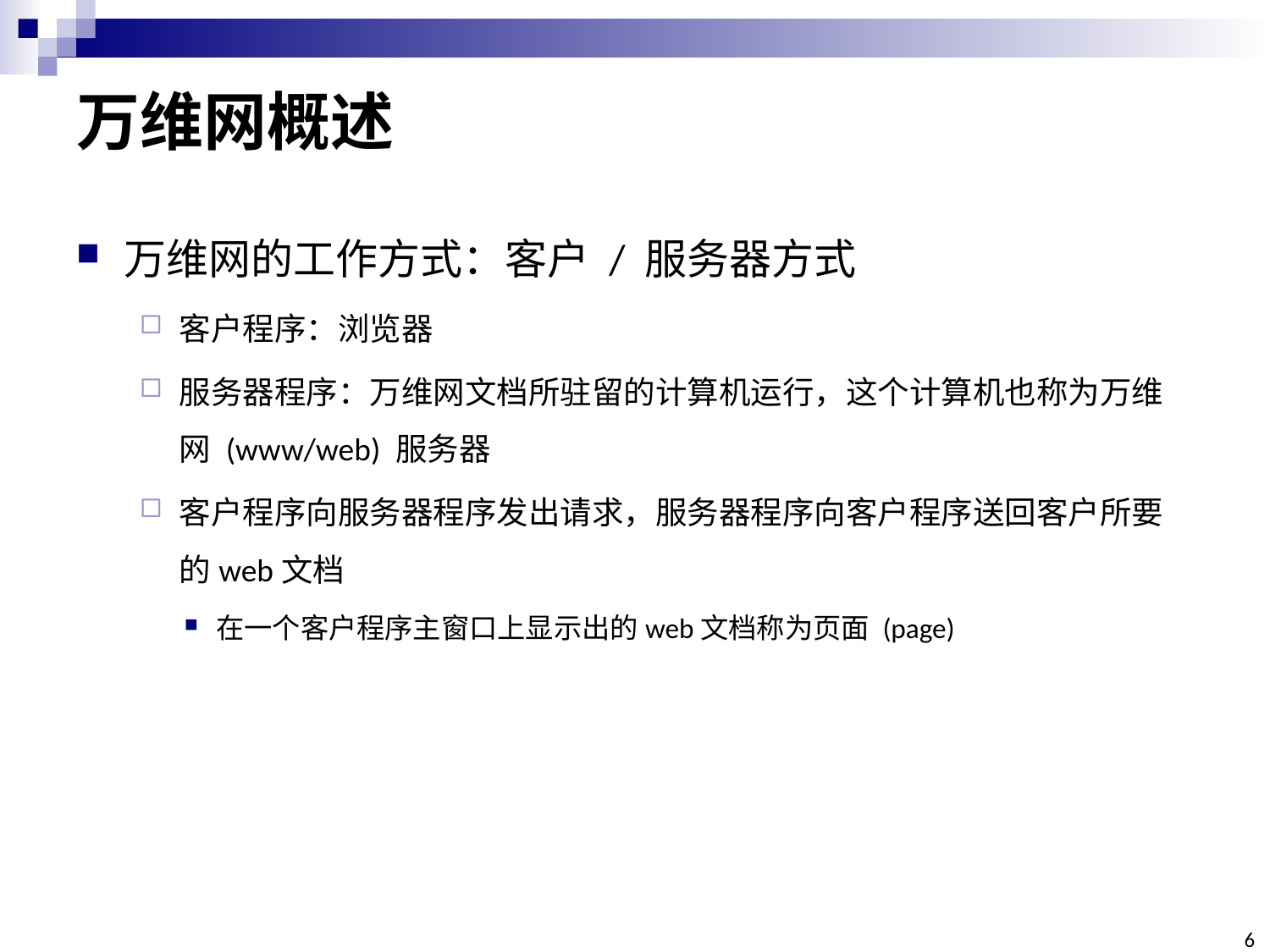

# 万维网概述
万维网的工作方式：客户 / 服务器方式
客户程序：浏览器
服务器程序：万维网文档所驻留的计算机运行，这个计算机也称为万维网 (www/web) 服务器
客户程序向服务器程序发出请求，服务器程序向客户程序送回客户所要的web文档
在一个客户程序主窗口上显示出的web文档称为页面 (page)

6